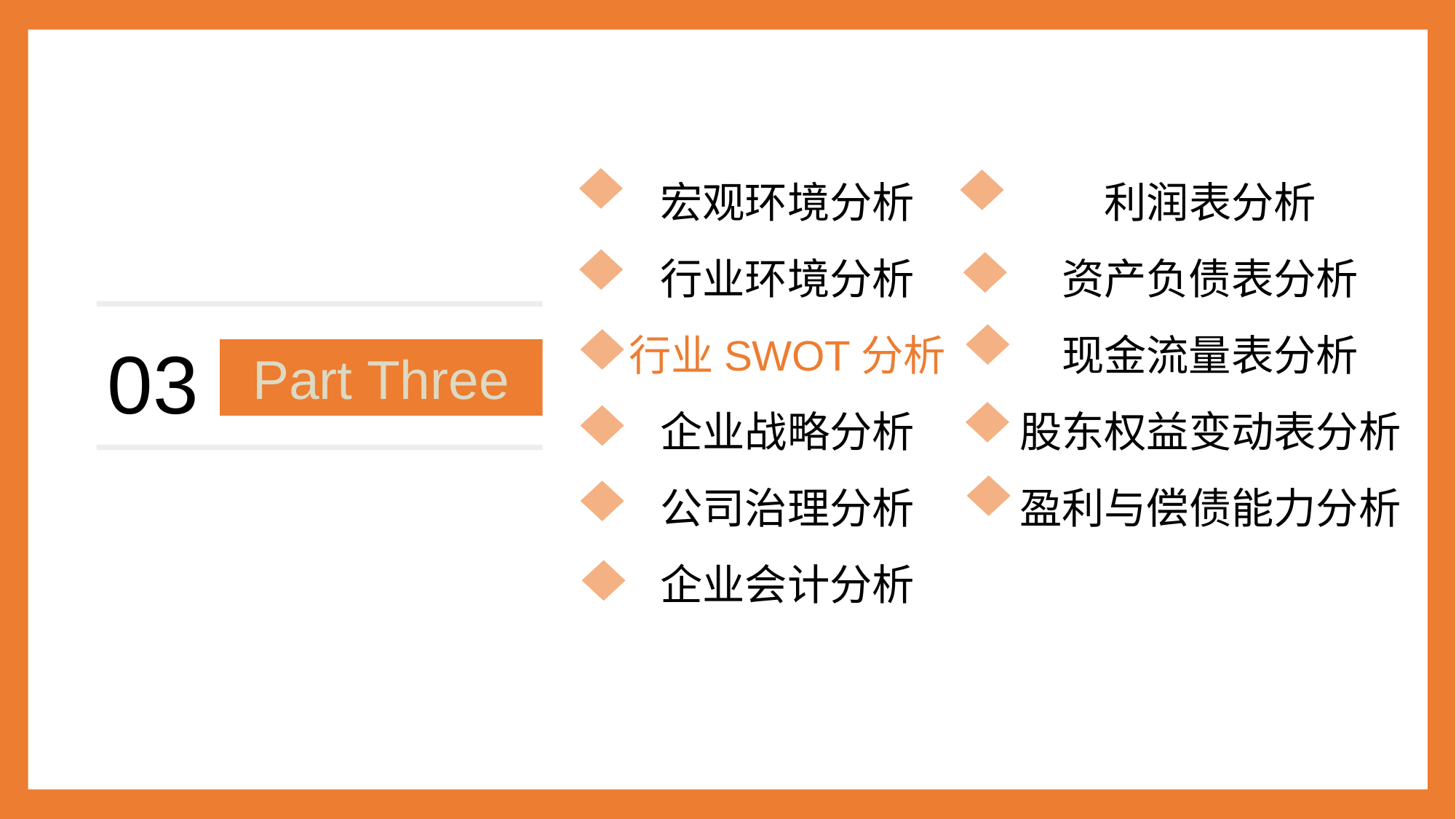

宏观环境分析
行业环境分析
行业SWOT分析
企业战略分析
公司治理分析
企业会计分析
利润表分析
资产负债表分析
现金流量表分析
股东权益变动表分析
盈利与偿债能力分析

03

Part Three